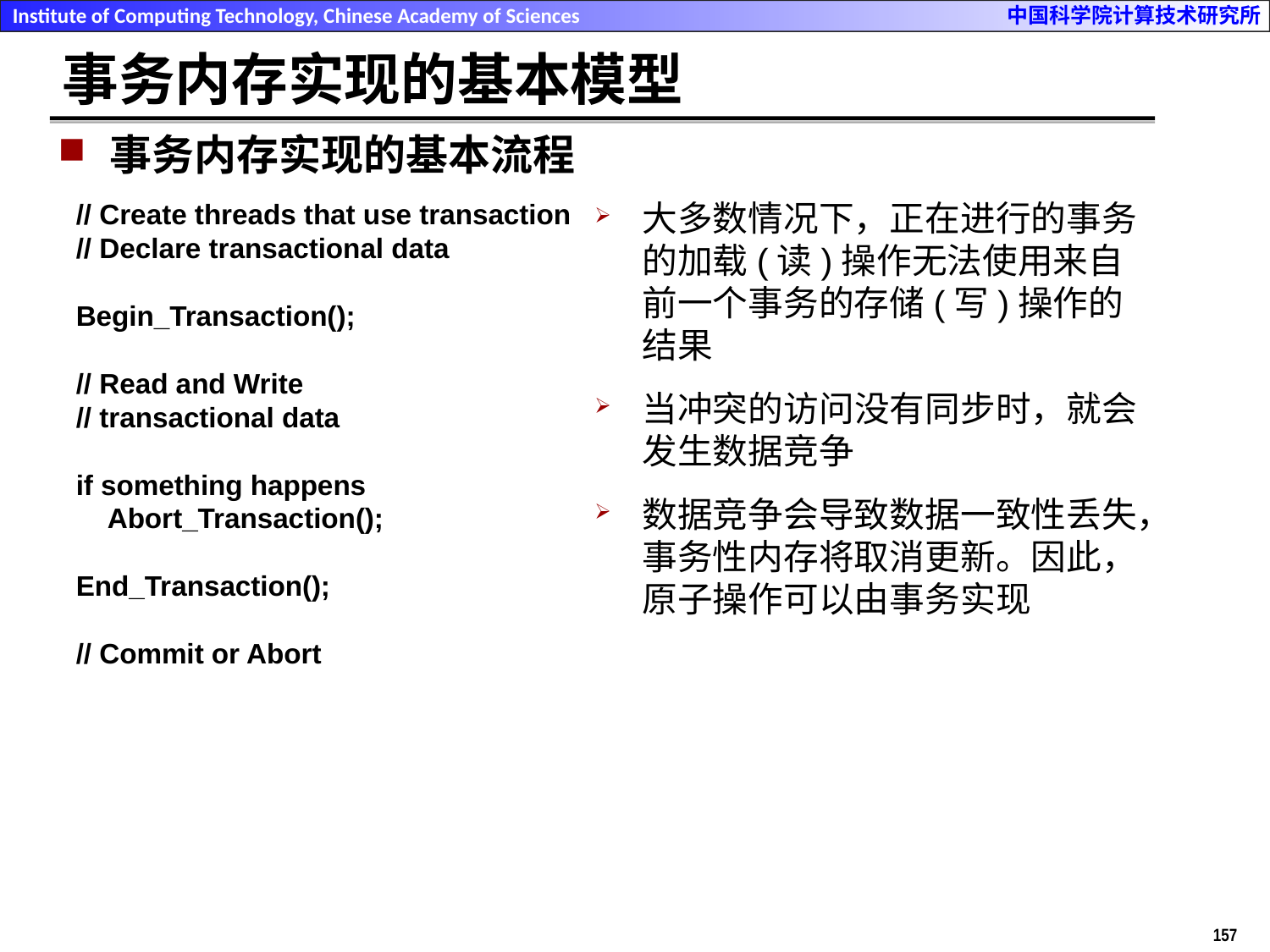

# 事务内存实现的基本模型
事务内存实现的基本流程
// Create threads that use transaction
// Declare transactional data

Begin_Transaction();

// Read and Write
// transactional data

if something happens
    Abort_Transaction();

End_Transaction();

// Commit or Abort
大多数情况下，正在进行的事务的加载(读)操作无法使用来自前一个事务的存储(写)操作的结果
当冲突的访问没有同步时，就会发生数据竞争
数据竞争会导致数据一致性丢失，事务性内存将取消更新。因此，原子操作可以由事务实现